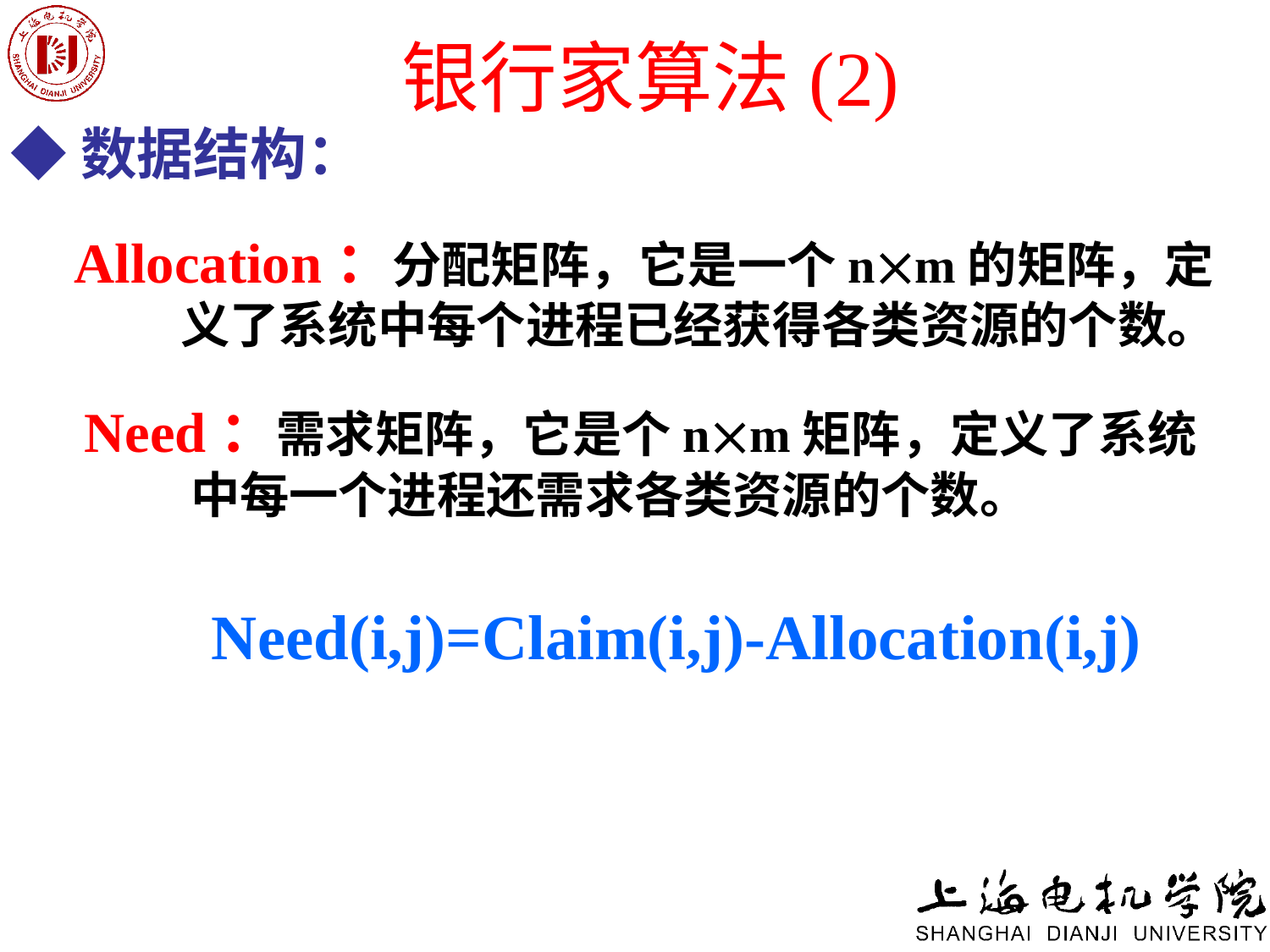

# 银行家算法(2)
◆数据结构：
Allocation：分配矩阵，它是一个n×m的矩阵，定义了系统中每个进程已经获得各类资源的个数。
Need：需求矩阵，它是个n×m矩阵，定义了系统中每一个进程还需求各类资源的个数。
     Need(i,j)=Claim(i,j)-Allocation(i,j)